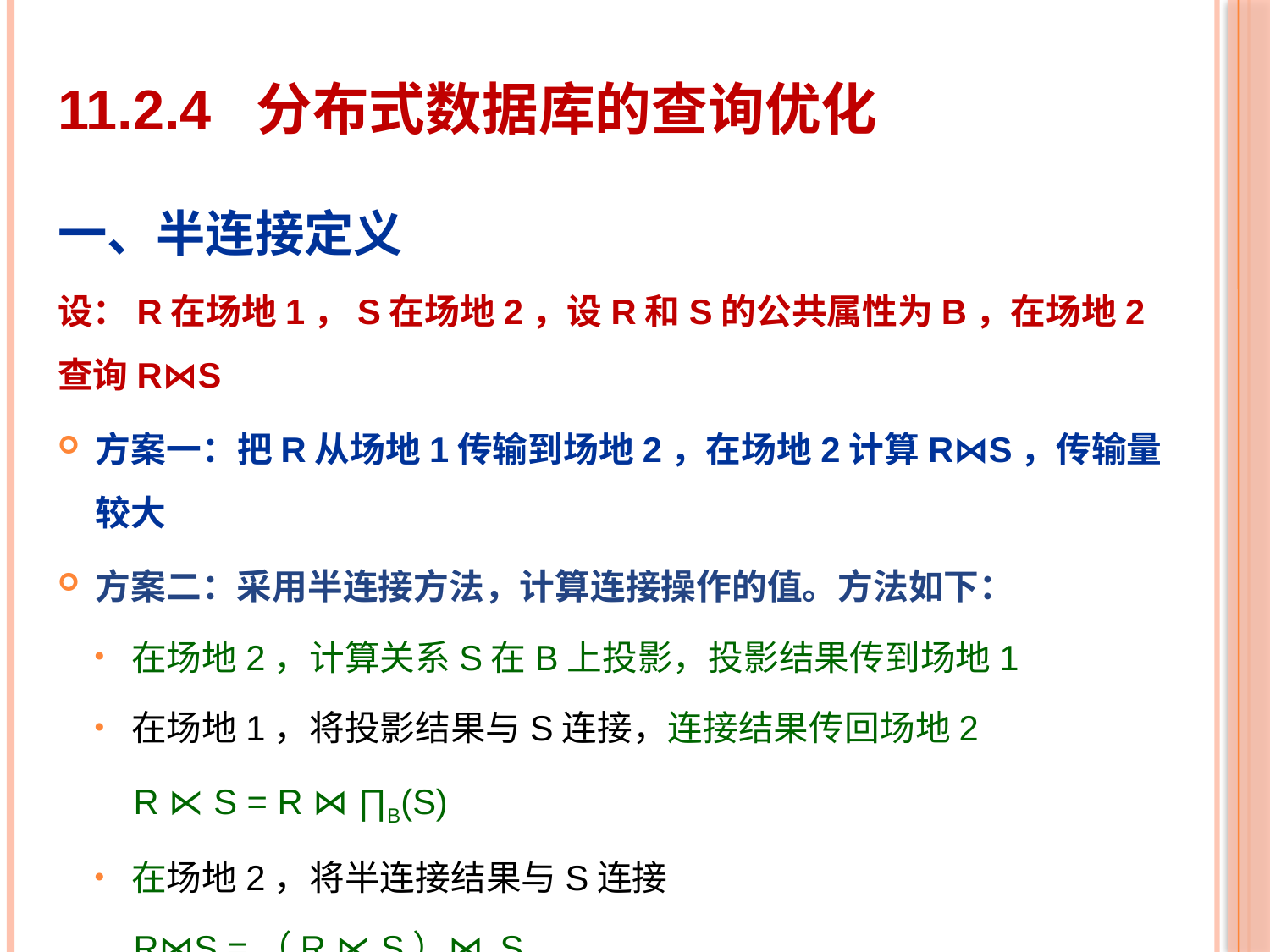

11.2.4  分布式数据库的查询优化
一、半连接定义
设：R在场地1，S在场地2，设R和S的公共属性为B，在场地2查询R⋈S
方案一：把R从场地1传输到场地2，在场地2计算R⋈S，传输量较大
方案二：采用半连接方法，计算连接操作的值。方法如下：
在场地2，计算关系S在B上投影，投影结果传到场地1
在场地1，将投影结果与S连接，连接结果传回场地2
    R ⋉ S = R ⋈ ∏B(S)
在场地2，将半连接结果与S连接
    R⋈S =（R ⋉ S）⋈ S
R⋈S =（R ⋈ ∏B(S)）⋈ S =（R ⋉ S）⋈ S